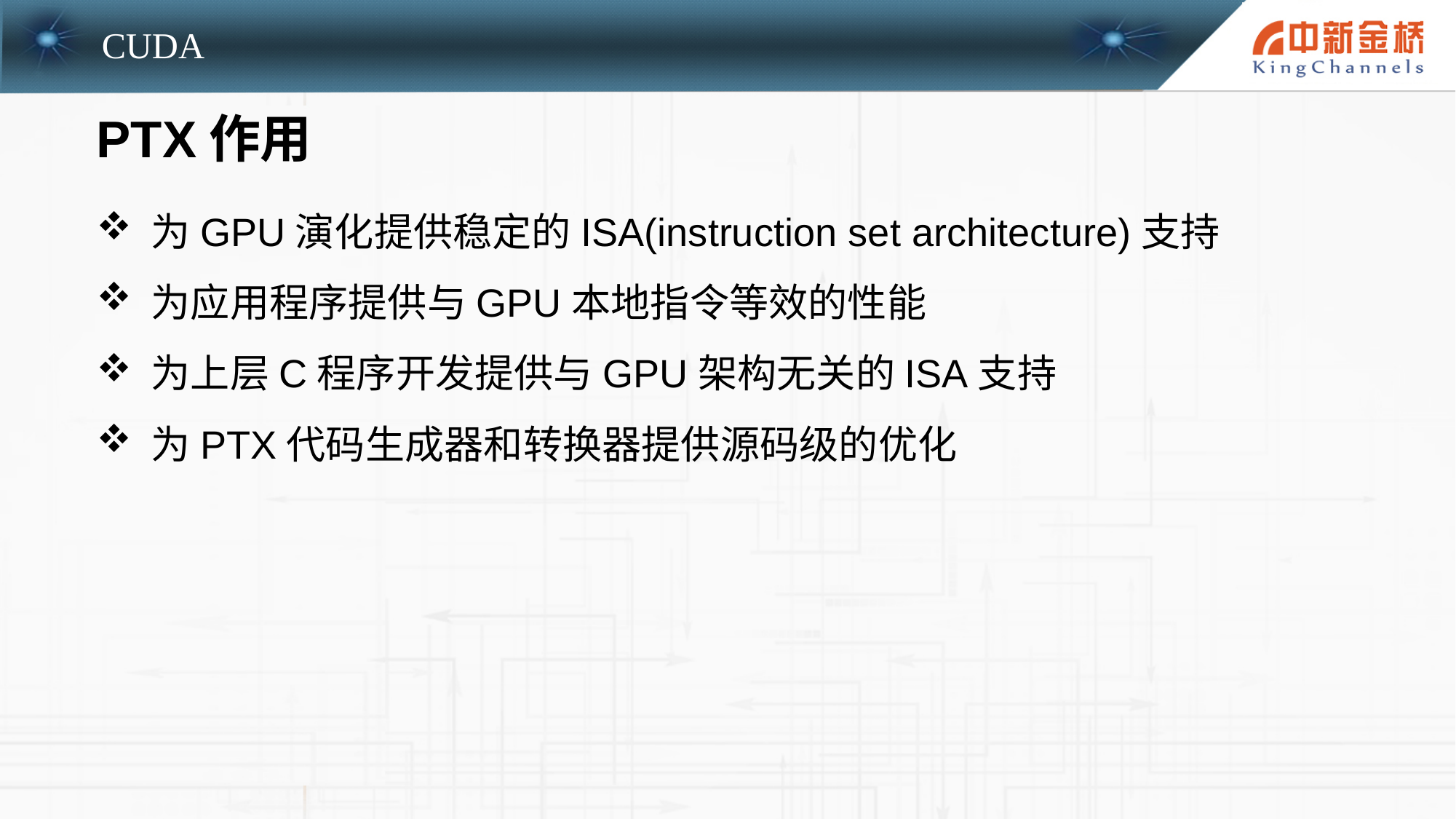

PTX作用
为GPU演化提供稳定的ISA(instruction set architecture)支持
为应用程序提供与GPU本地指令等效的性能
为上层C程序开发提供与GPU架构无关的ISA支持
为PTX代码生成器和转换器提供源码级的优化